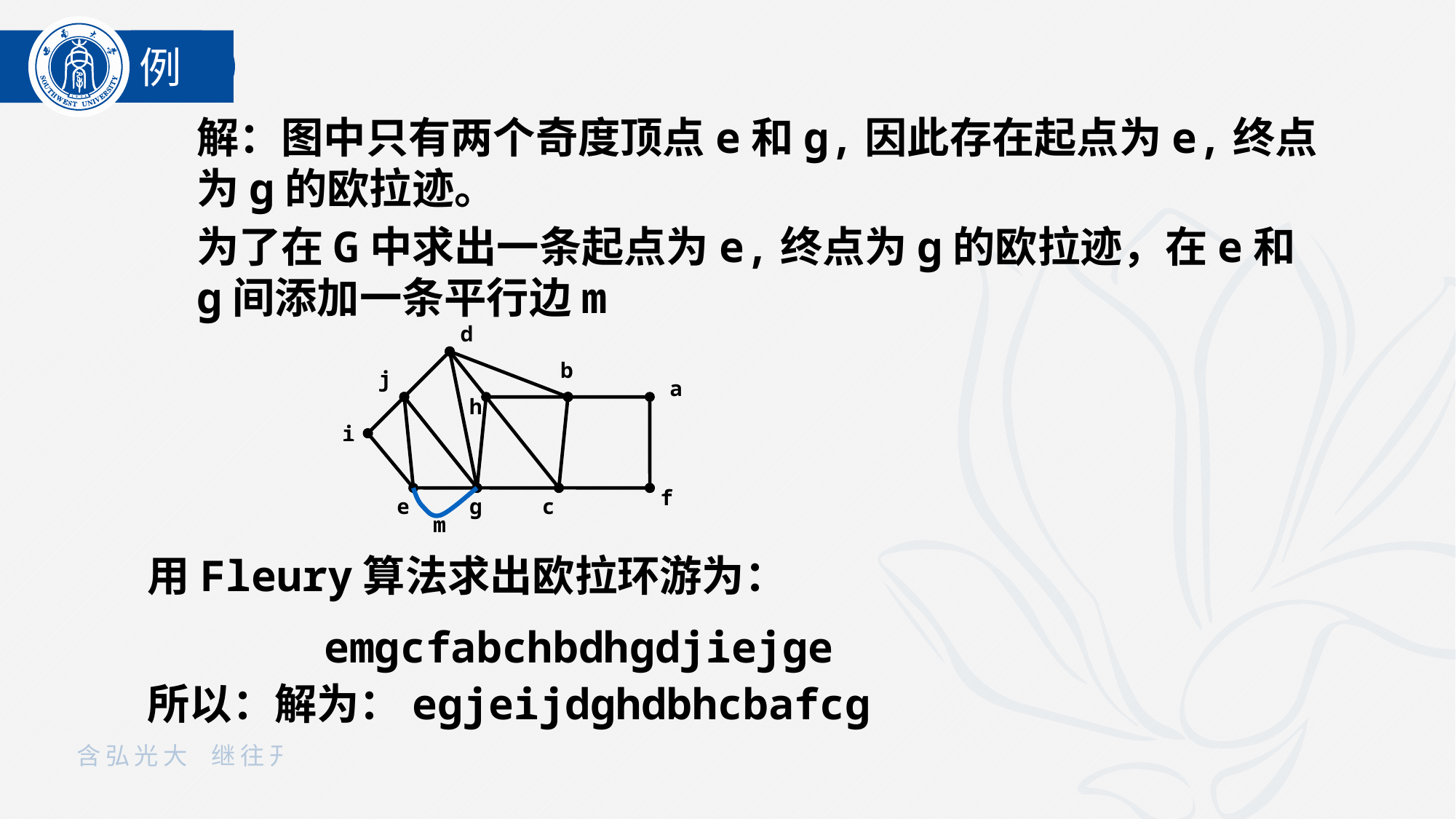

例
解：图中只有两个奇度顶点e和g,因此存在起点为e,终点为g的欧拉迹。
为了在G中求出一条起点为e,终点为g的欧拉迹，在e和g间添加一条平行边m
d

b
j
a
h

i

f
e

g

c

m
     用Fleury算法求出欧拉环游为：
     emgcfabchbdhgdjiejge
     所以：解为：egjeijdghdbhcbafcg